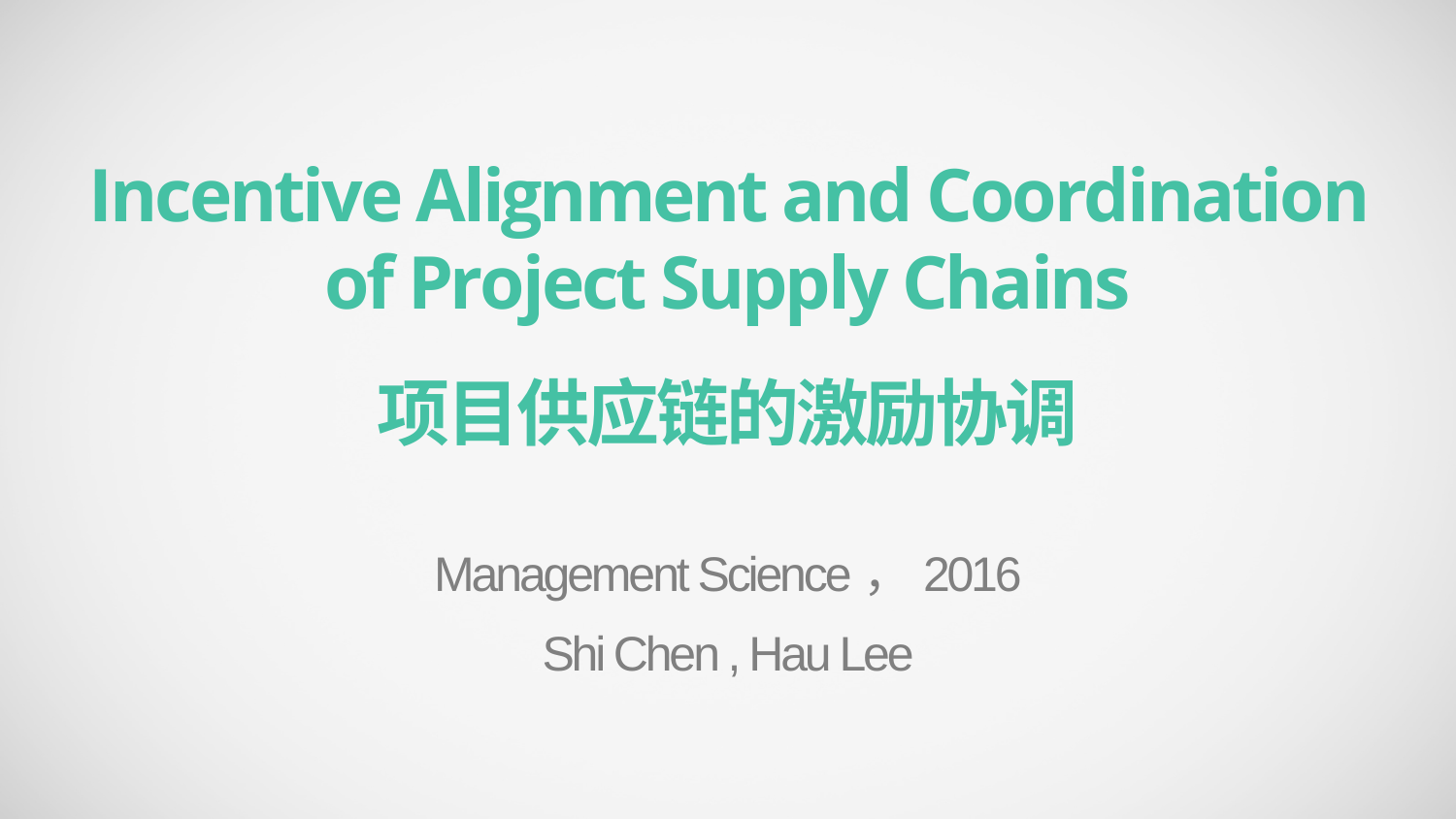

Incentive Alignment and Coordination of Project Supply Chains
项目供应链的激励协调
Management Science，2016
Shi Chen , Hau Lee